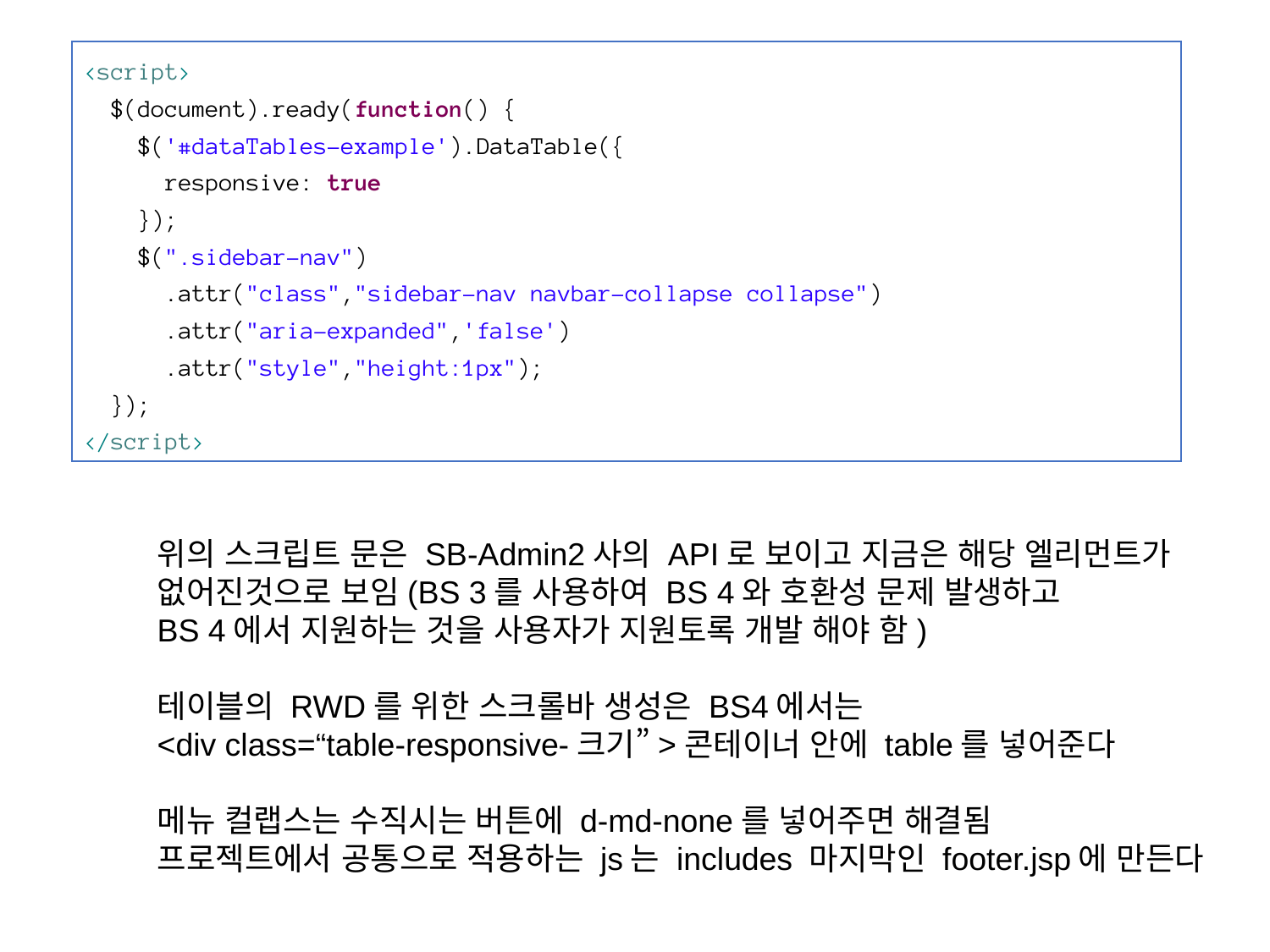

<script>
  $(document).ready(function() {
    $('#dataTables-example').DataTable({
      responsive: true
    });
    $(".sidebar-nav")
      .attr("class","sidebar-nav navbar-collapse collapse")
      .attr("aria-expanded",'false')
      .attr("style","height:1px");
  });
</script>
위의 스크립트 문은 SB-Admin2사의 API로 보이고 지금은 해당 엘리먼트가
없어진것으로 보임(BS 3를 사용하여 BS 4와 호환성 문제 발생하고
BS 4에서 지원하는 것을 사용자가 지원토록 개발 해야 함)

테이블의 RWD를 위한 스크롤바 생성은 BS4에서는
<div class=“table-responsive-크기”>콘테이너 안에 table를 넣어준다
메뉴 컬랩스는 수직시는 버튼에 d-md-none를 넣어주면 해결됨
프로젝트에서 공통으로 적용하는 js는 includes 마지막인 footer.jsp에 만든다